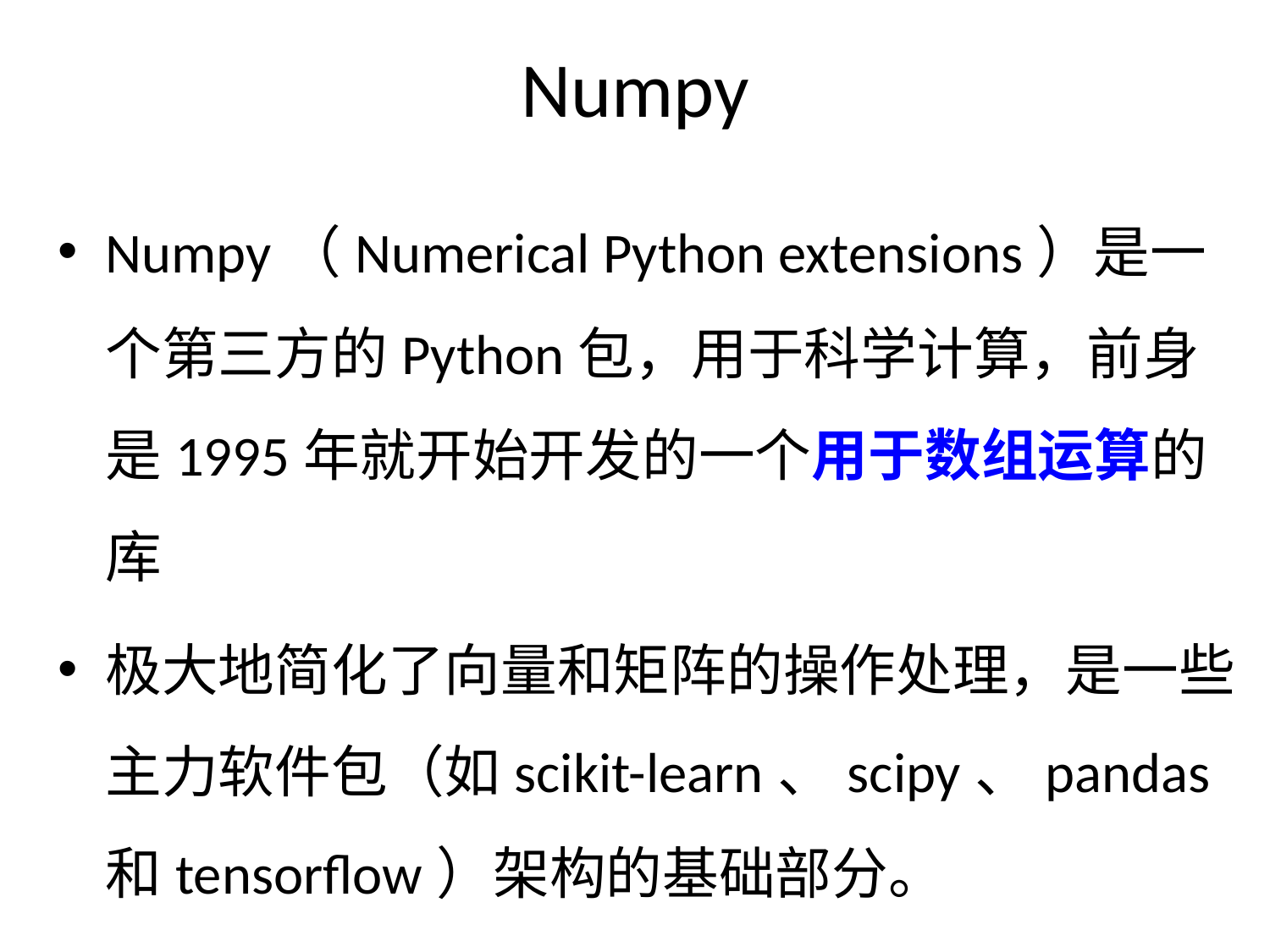

# Numpy
Numpy（Numerical Python extensions）是一个第三方的Python包，用于科学计算，前身是1995年就开始开发的一个用于数组运算的库
极大地简化了向量和矩阵的操作处理，是一些主力软件包（如scikit-learn、scipy、pandas和tensorflow）架构的基础部分。